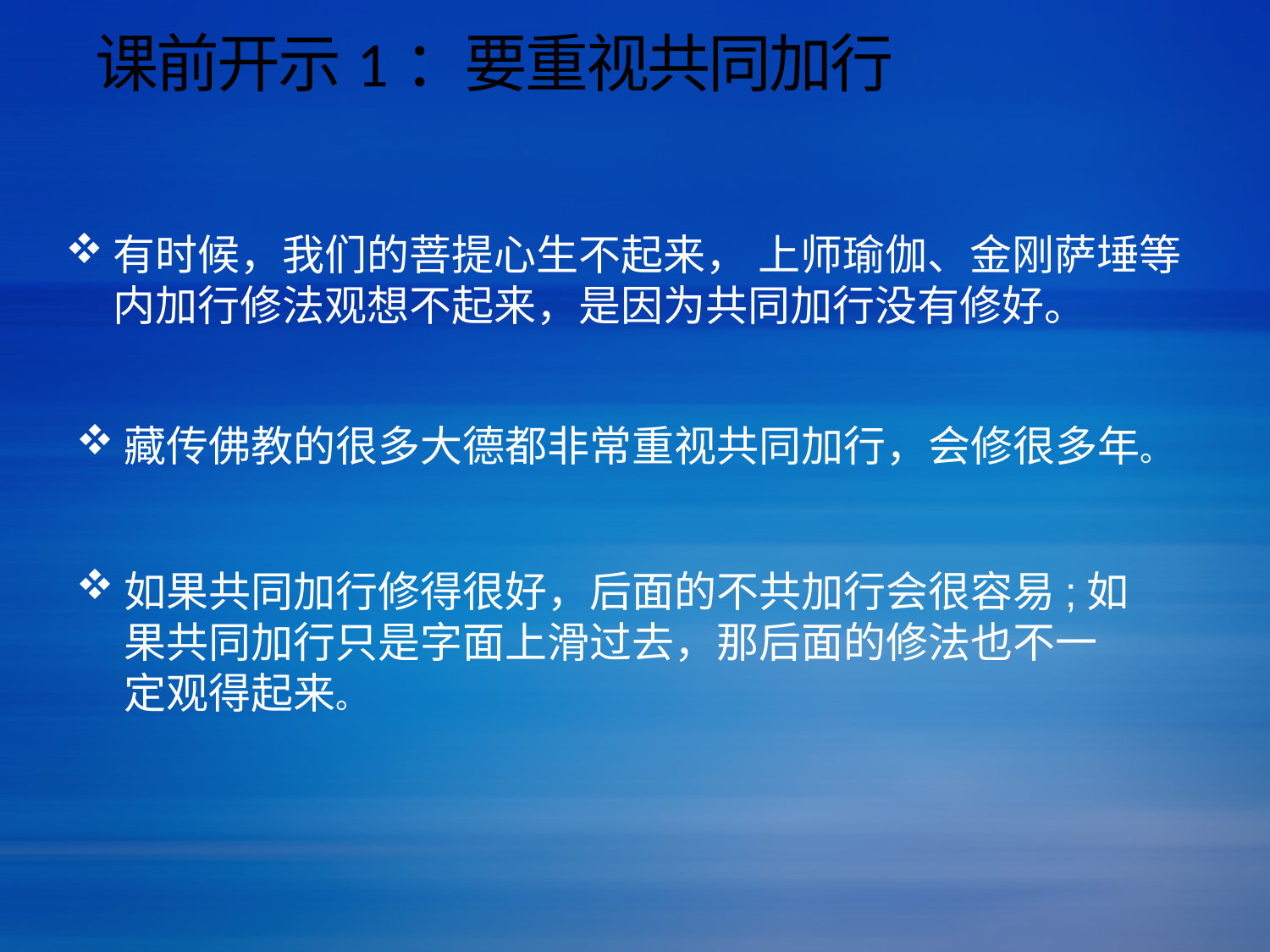

# 课前开示1：要重视共同加行
有时候，我们的菩提心生不起来， 上师瑜伽、金刚萨埵等内加行修法观想不起来，是因为共同加行没有修好。
藏传佛教的很多大德都非常重视共同加行，会修很多年。
如果共同加行修得很好，后面的不共加行会很容易;如果共同加行只是字面上滑过去，那后面的修法也不一定观得起来。